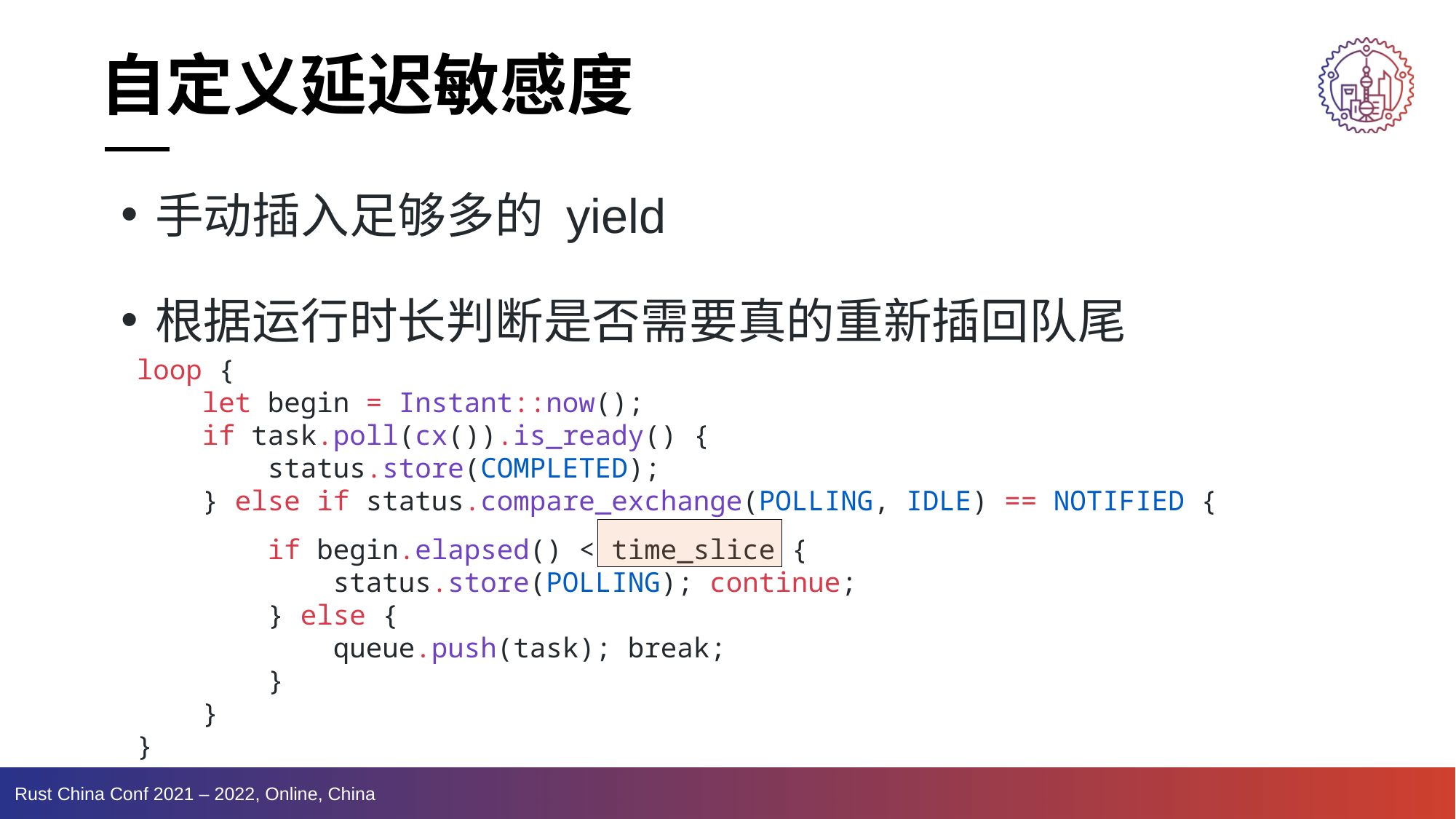

自定义延迟敏感度
手动插入足够多的 yield
根据运行时长判断是否需要真的重新插回队尾

loop {
    let begin = Instant::now();
    if task.poll(cx()).is_ready() {
        status.store(COMPLETED);
    } else if status.compare_exchange(POLLING, IDLE) == NOTIFIED {
        if begin.elapsed() < time_slice {
            status.store(POLLING); continue;
        } else {
            queue.push(task); break;
        }
    }
}